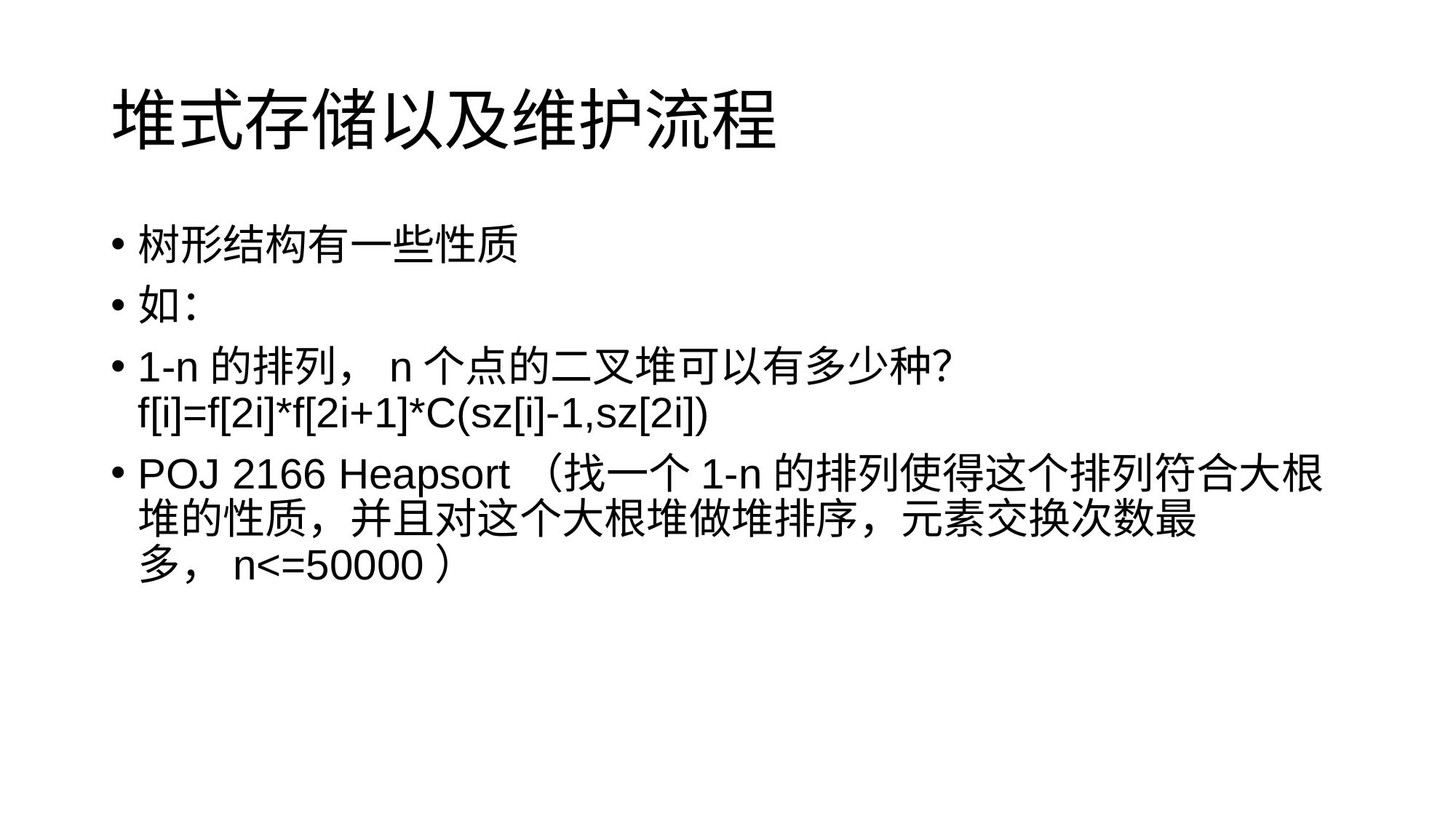

# 堆式存储以及维护流程
树形结构有一些性质
如：
1-n的排列，n个点的二叉堆可以有多少种？f[i]=f[2i]*f[2i+1]*C(sz[i]-1,sz[2i])
POJ 2166 Heapsort（找一个1-n的排列使得这个排列符合大根堆的性质，并且对这个大根堆做堆排序，元素交换次数最多，n<=50000）